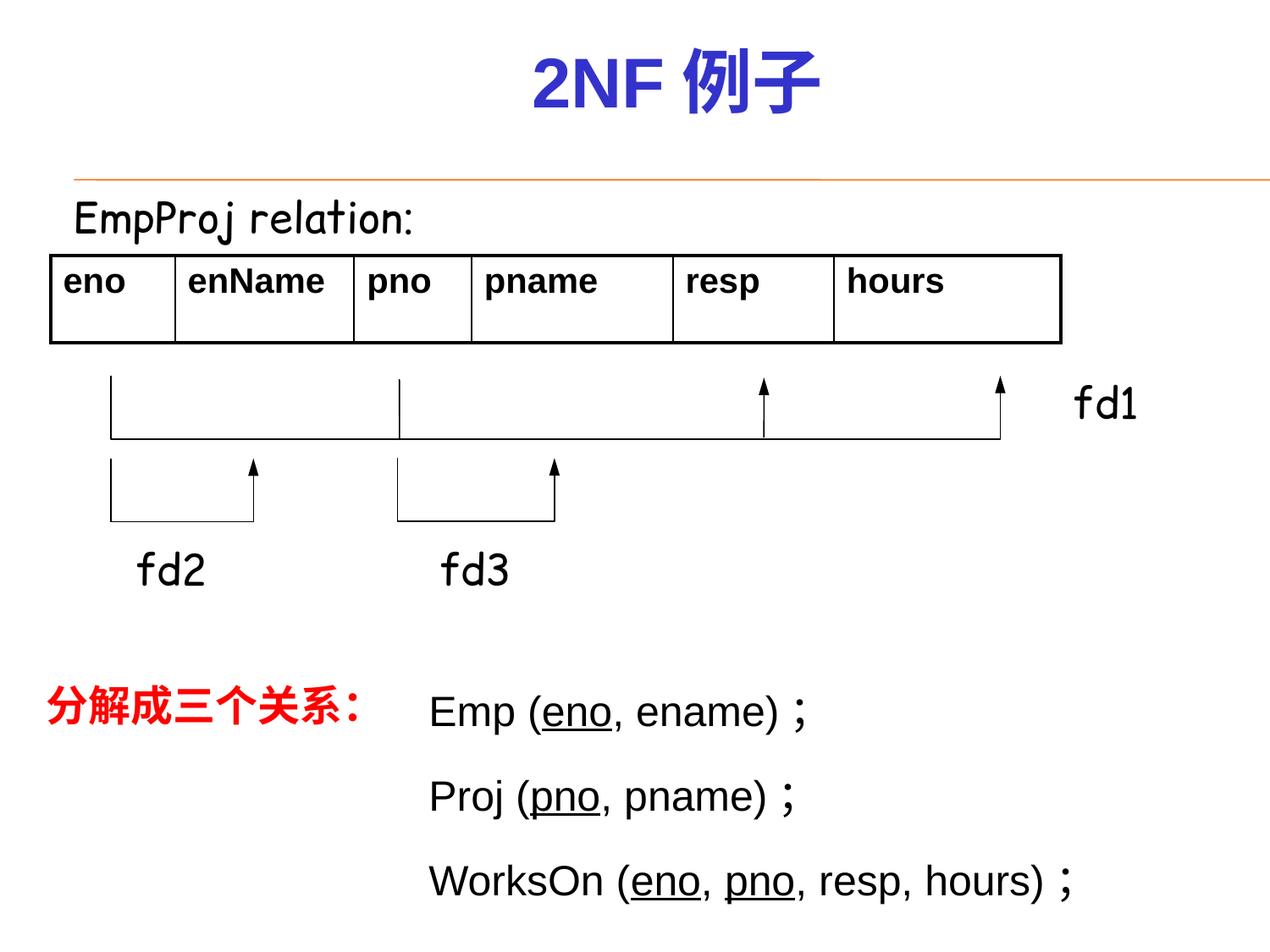

# 2NF例子
EmpProj relation:
| eno | enName | pno | pname | resp | hours |
| --- | --- | --- | --- | --- | --- |

fd1

fd3
fd2
 Emp (eno, ename)；
 Proj (pno, pname)；
 WorksOn (eno, pno, resp, hours)；
分解成三个关系：